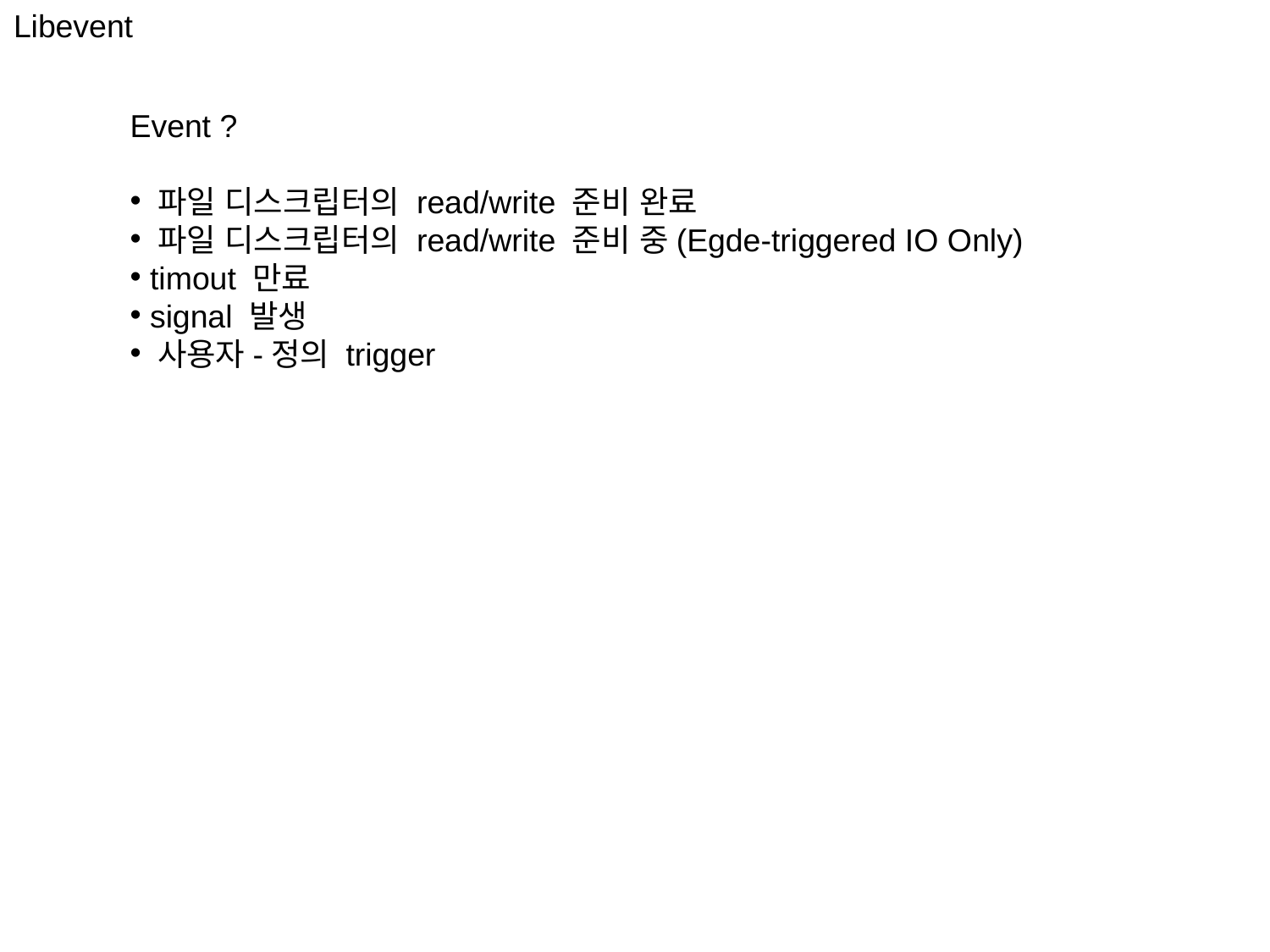

Libevent
Event ?

 파일 디스크립터의 read/write 준비 완료
 파일 디스크립터의 read/write 준비 중(Egde-triggered IO Only)
 timout 만료
 signal 발생
 사용자-정의 trigger